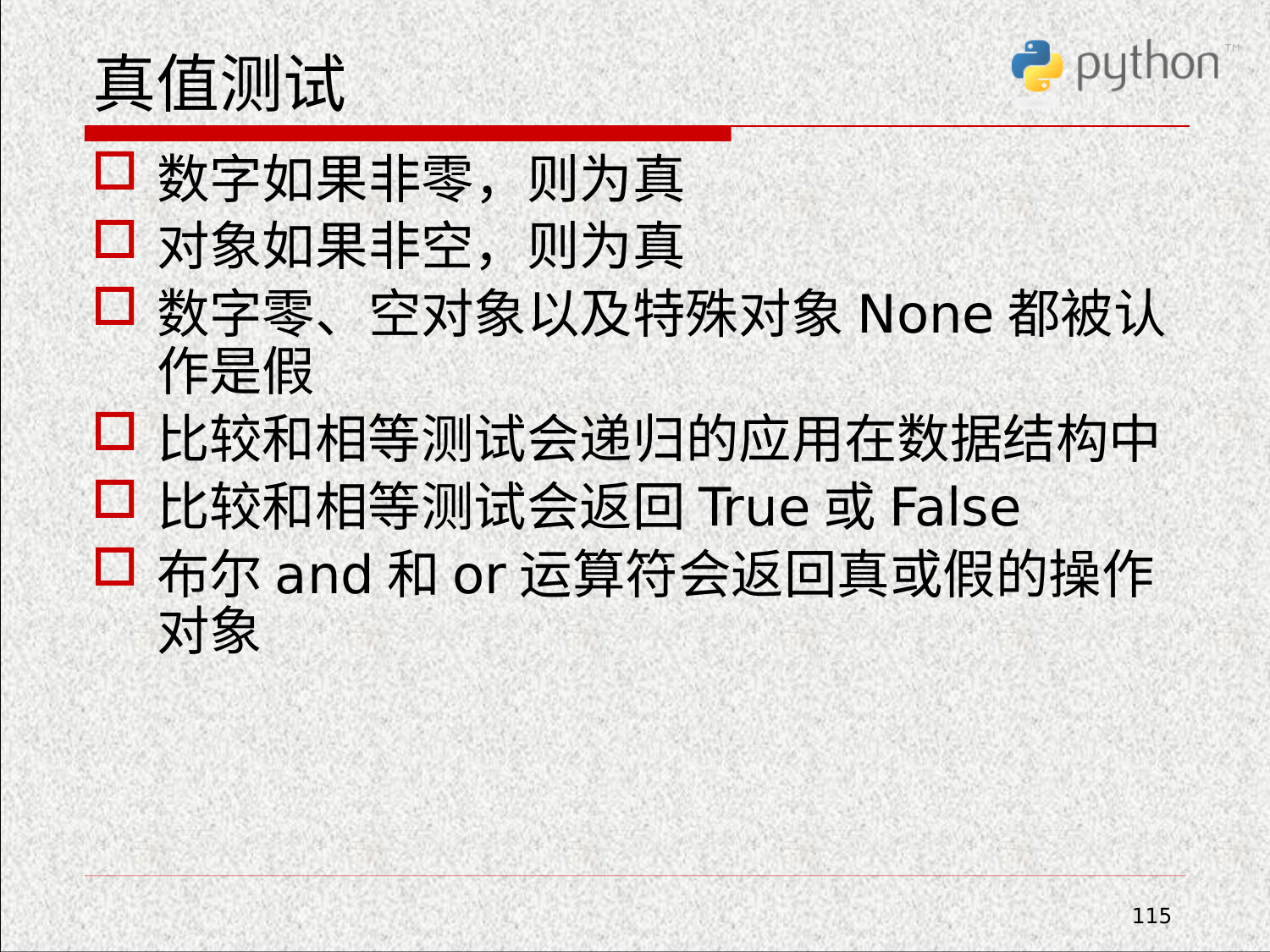

# 真值测试
数字如果非零，则为真
对象如果非空，则为真
数字零、空对象以及特殊对象None都被认作是假
比较和相等测试会递归的应用在数据结构中
比较和相等测试会返回True或False
布尔and和or运算符会返回真或假的操作对象

115